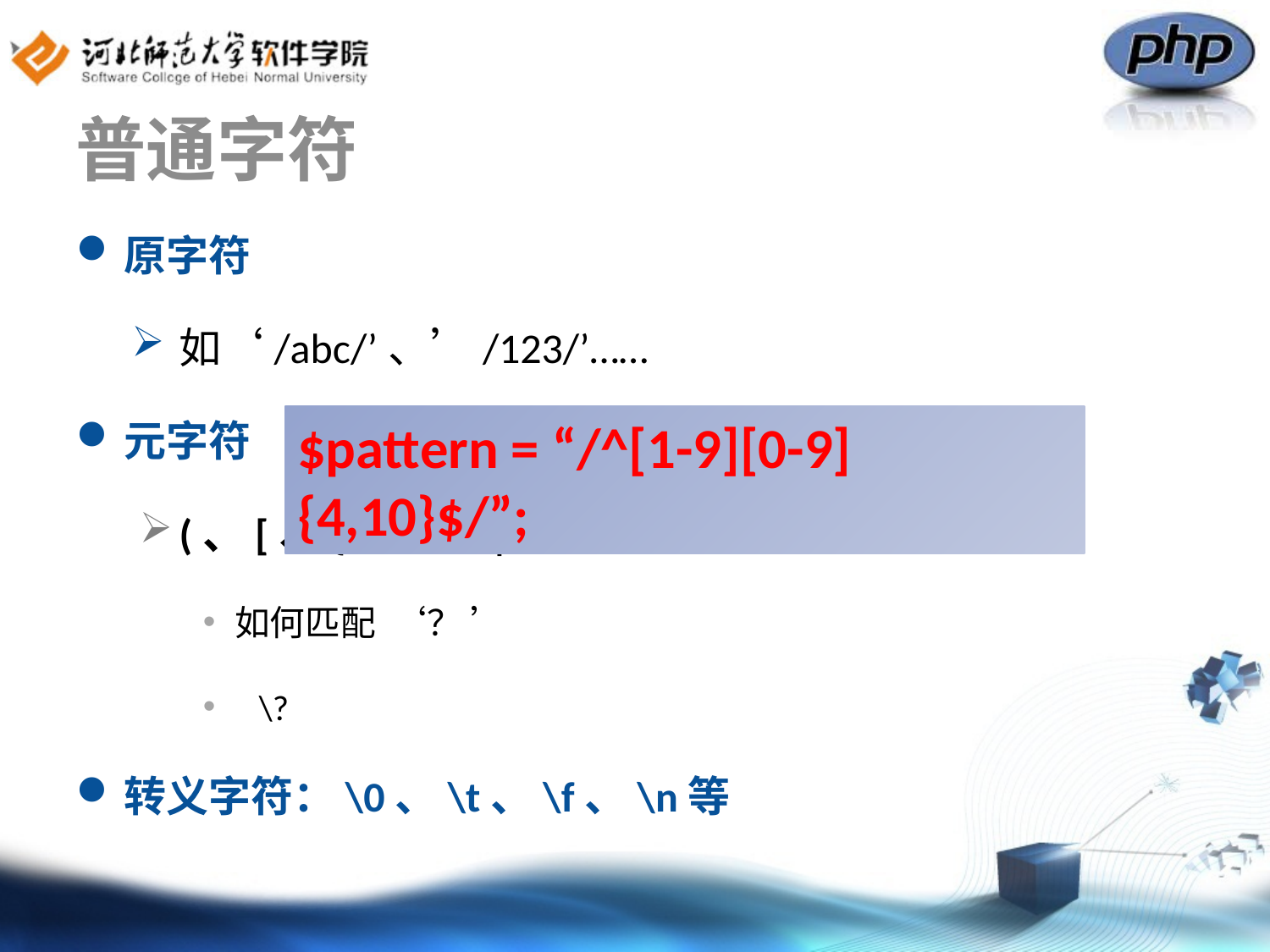

# 普通字符
原字符
如‘/abc/’、’/123/’……
元字符
(、[、{、\、|、^、$、？、*、.、+
如何匹配  ‘？ ’
   \?
转义字符：\0、\t、\f、\n等
$pattern = “/^[1-9][0-9]{4,10}$/”;